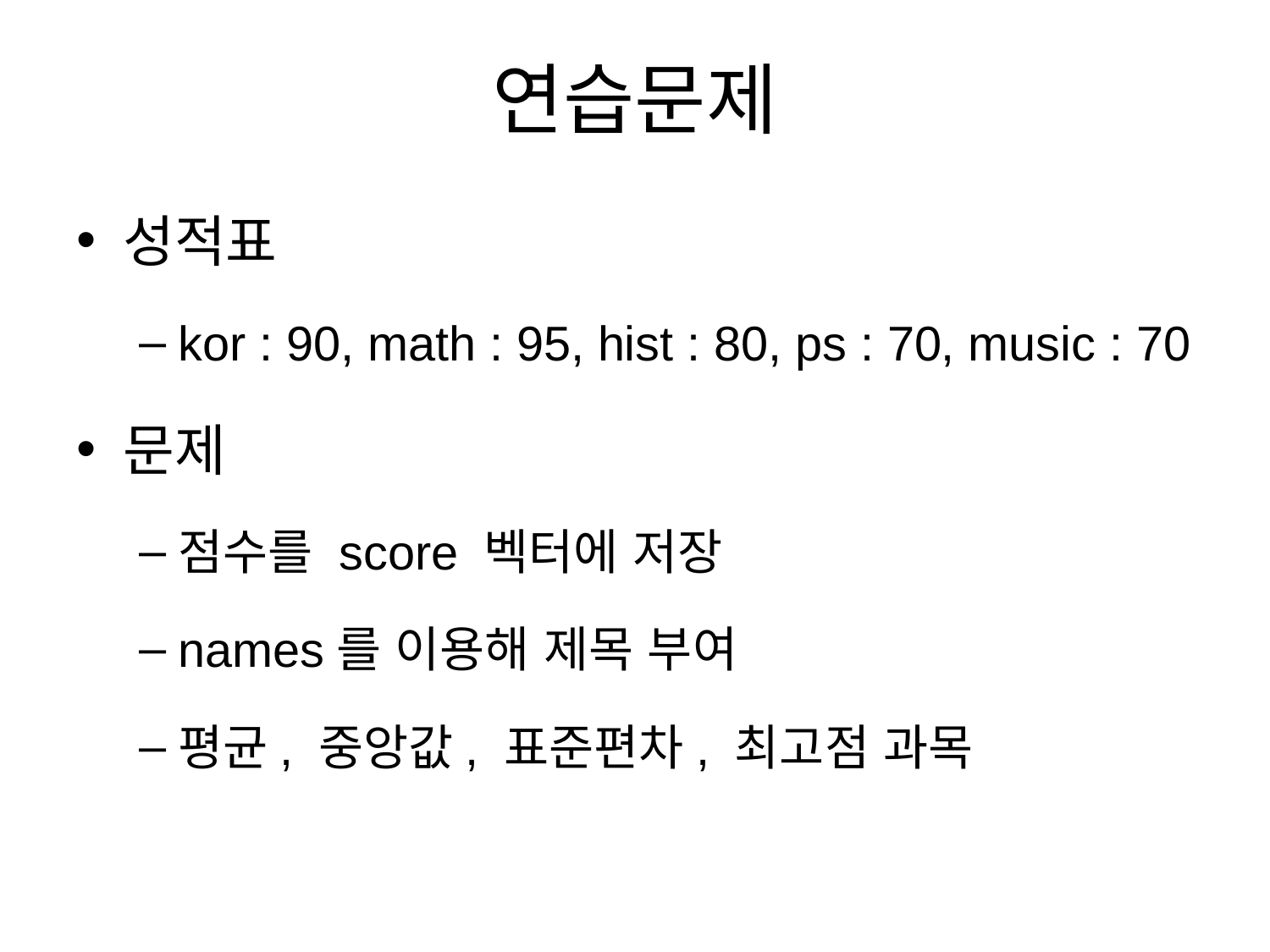

# 연습문제
성적표
kor : 90, math : 95, hist : 80, ps : 70, music : 70
문제
점수를 score 벡터에 저장
names를 이용해 제목 부여
평균, 중앙값, 표준편차, 최고점 과목